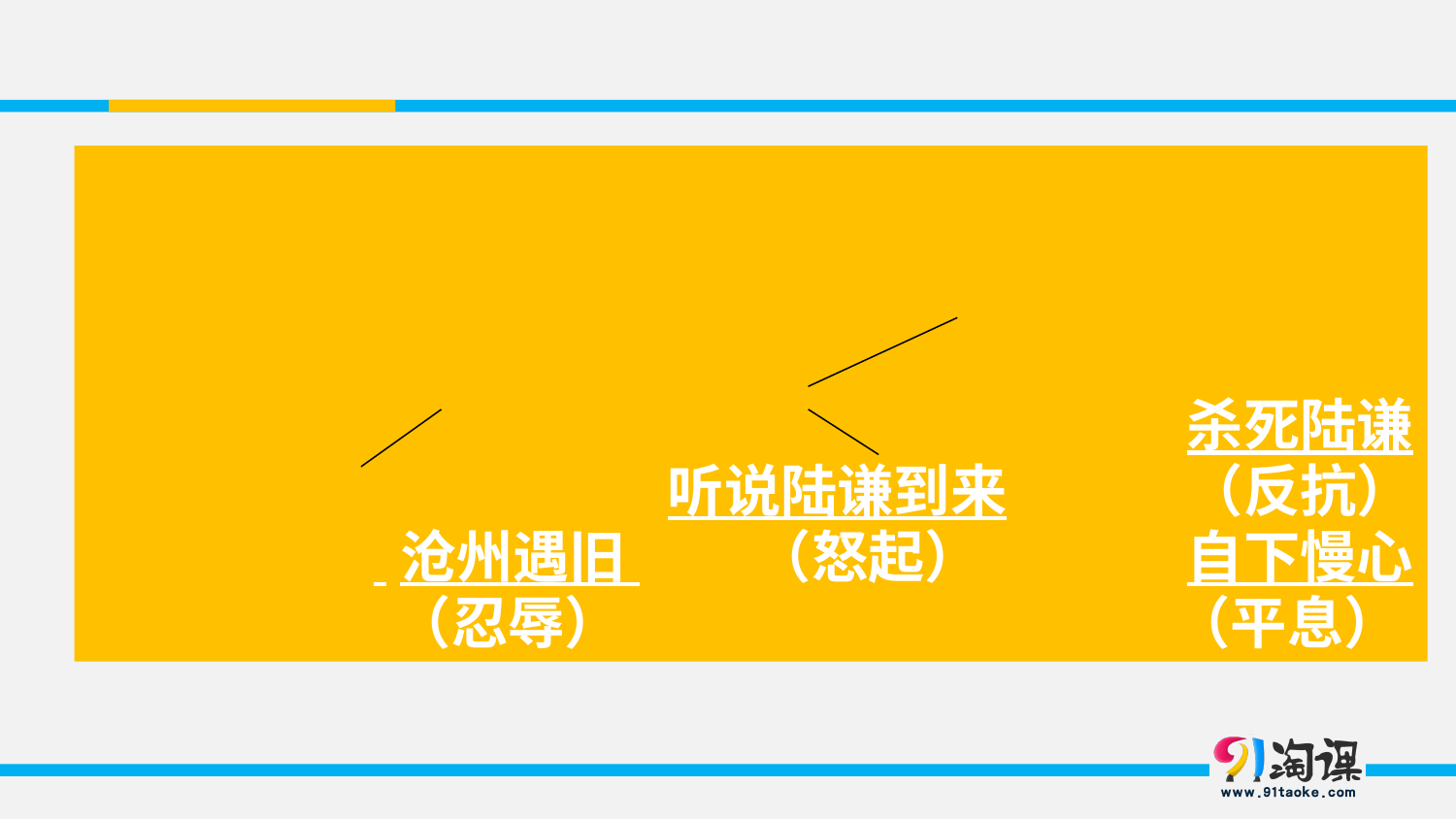

杀死陆谦
                            听说陆谦到来              （反抗）
 沧州遇旧          （怒起）                自下慢心
 （忍辱）                                           （平息）